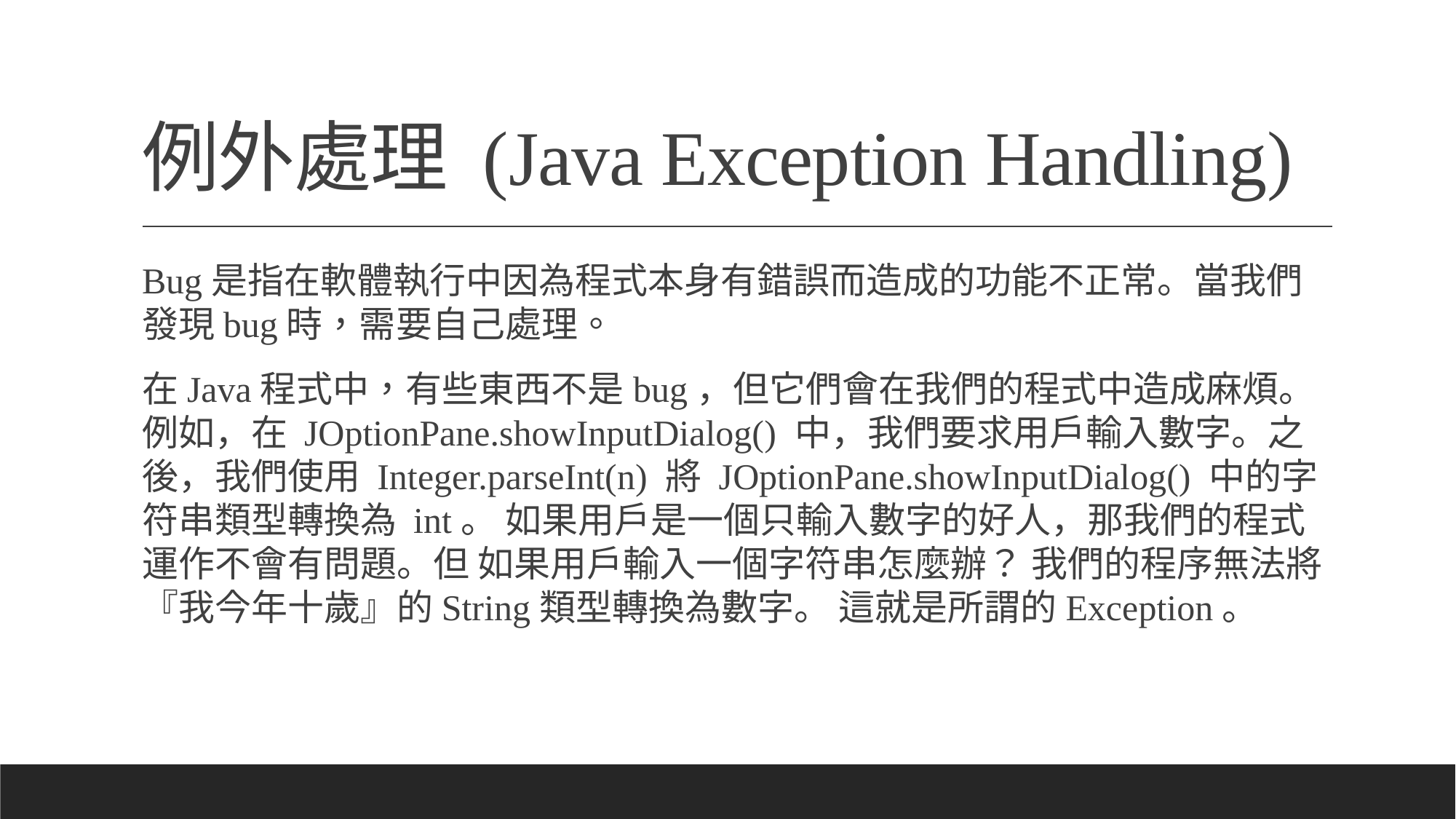

# 例外處理 (Java Exception Handling)
Bug是指在軟體執行中因為程式本身有錯誤而造成的功能不正常。當我們發現bug時，需要自己處理。
在Java程式中，有些東西不是bug，但它們會在我們的程式中造成麻煩。 例如，在 JOptionPane.showInputDialog() 中，我們要求用戶輸入數字。之後，我們使用 Integer.parseInt(n) 將 JOptionPane.showInputDialog() 中的字符串類型轉換為 int。 如果用戶是一個只輸入數字的好人，那我們的程式運作不會有問題。但 如果用戶輸入一個字符串怎麼辦？ 我們的程序無法將『我今年十歲』的String類型轉換為數字。 這就是所謂的Exception。